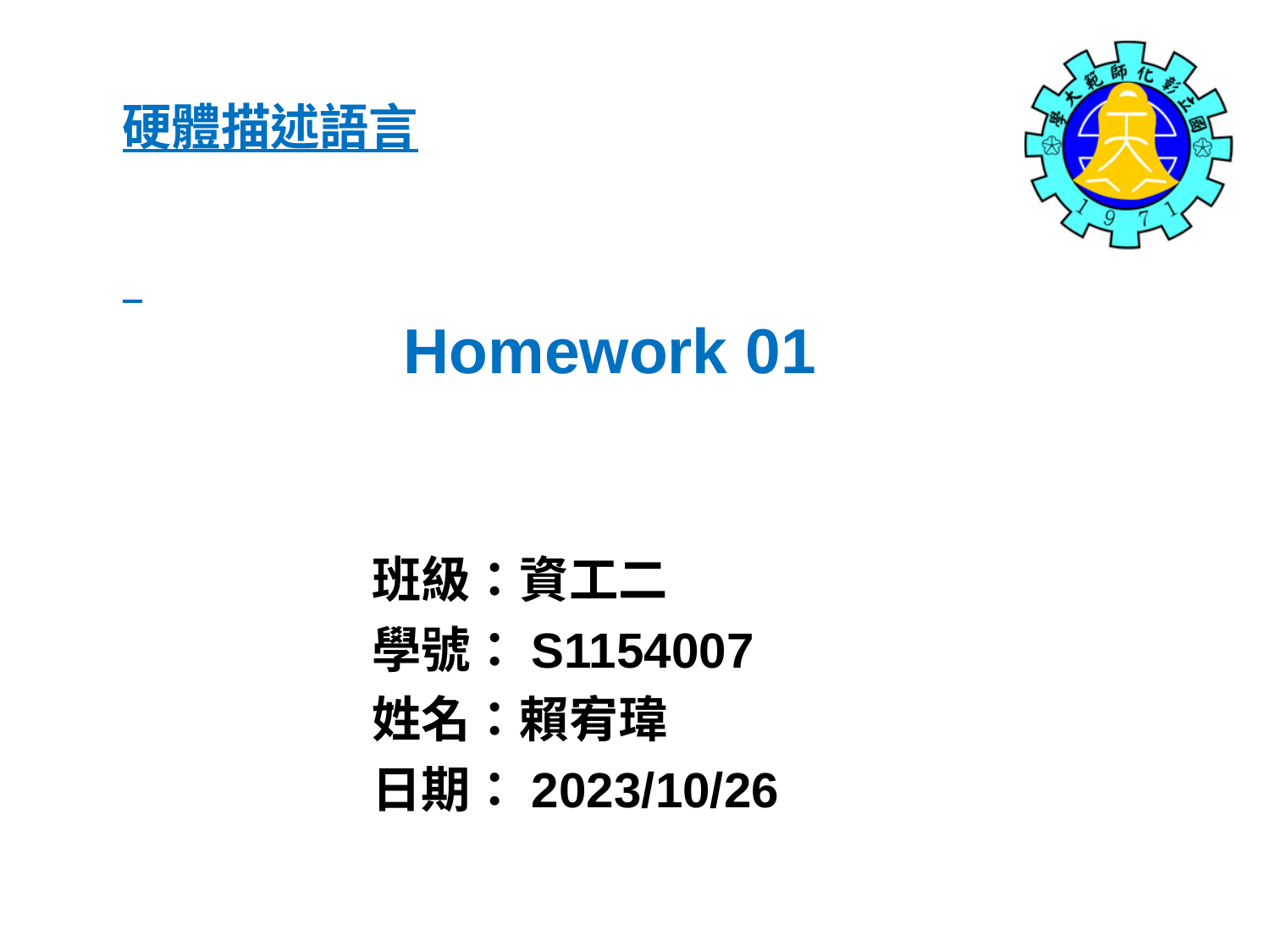

硬體描述語言

Homework 01

班級：資工二
學號：S1154007
姓名：賴宥瑋
日期：2023/10/26